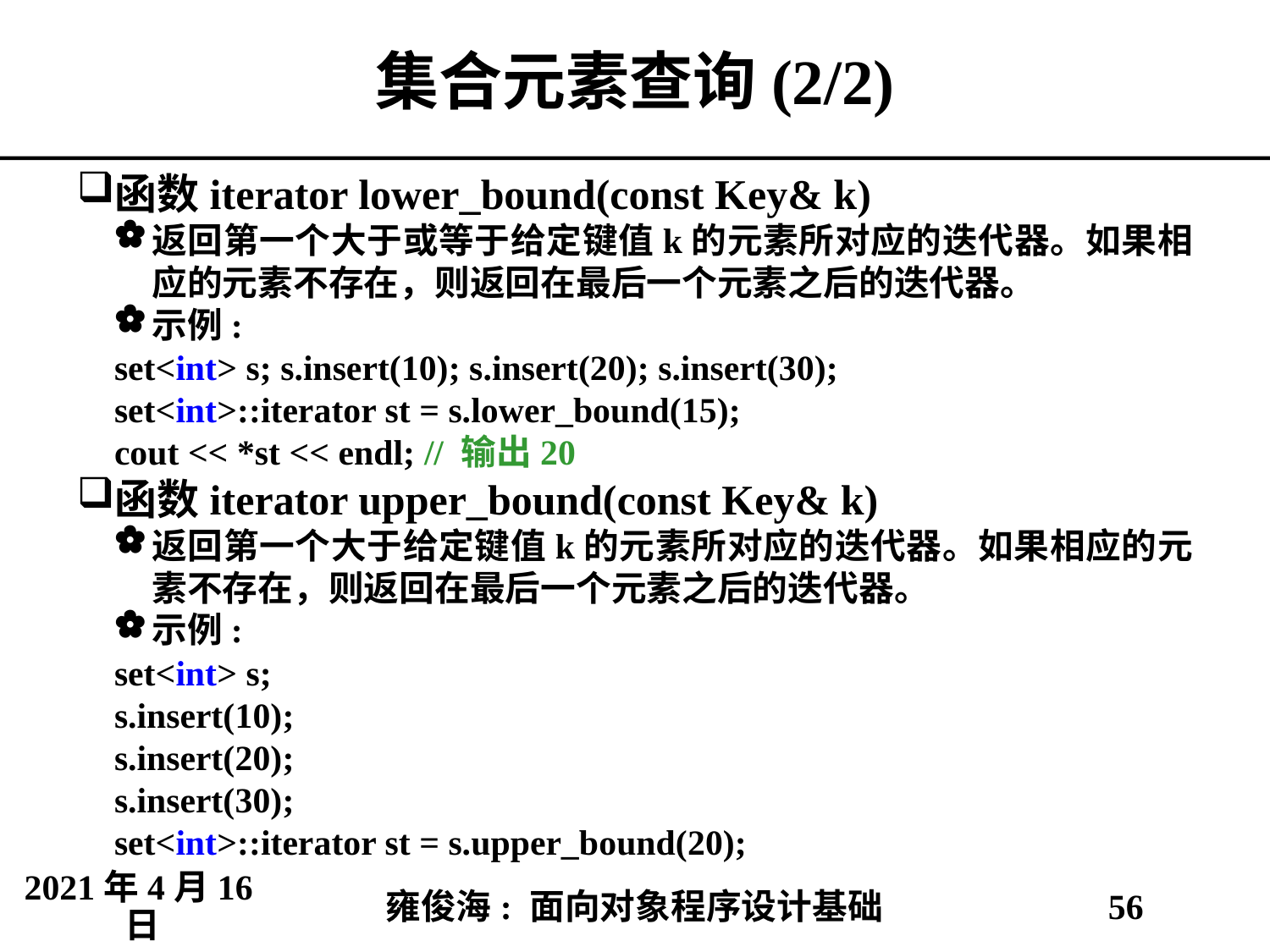

# 集合元素查询(2/2)

函数iterator lower_bound(const Key& k)
返回第一个大于或等于给定键值k的元素所对应的迭代器。如果相应的元素不存在，则返回在最后一个元素之后的迭代器。
示例:
set<int> s; s.insert(10); s.insert(20); s.insert(30);
set<int>::iterator st = s.lower_bound(15);
cout << *st << endl; // 输出20
函数iterator upper_bound(const Key& k)
返回第一个大于给定键值k的元素所对应的迭代器。如果相应的元素不存在，则返回在最后一个元素之后的迭代器。
示例:
set<int> s;
s.insert(10);
s.insert(20);
s.insert(30);
set<int>::iterator st = s.upper_bound(20);
2021年4月16日
雍俊海: 面向对象程序设计基础
56